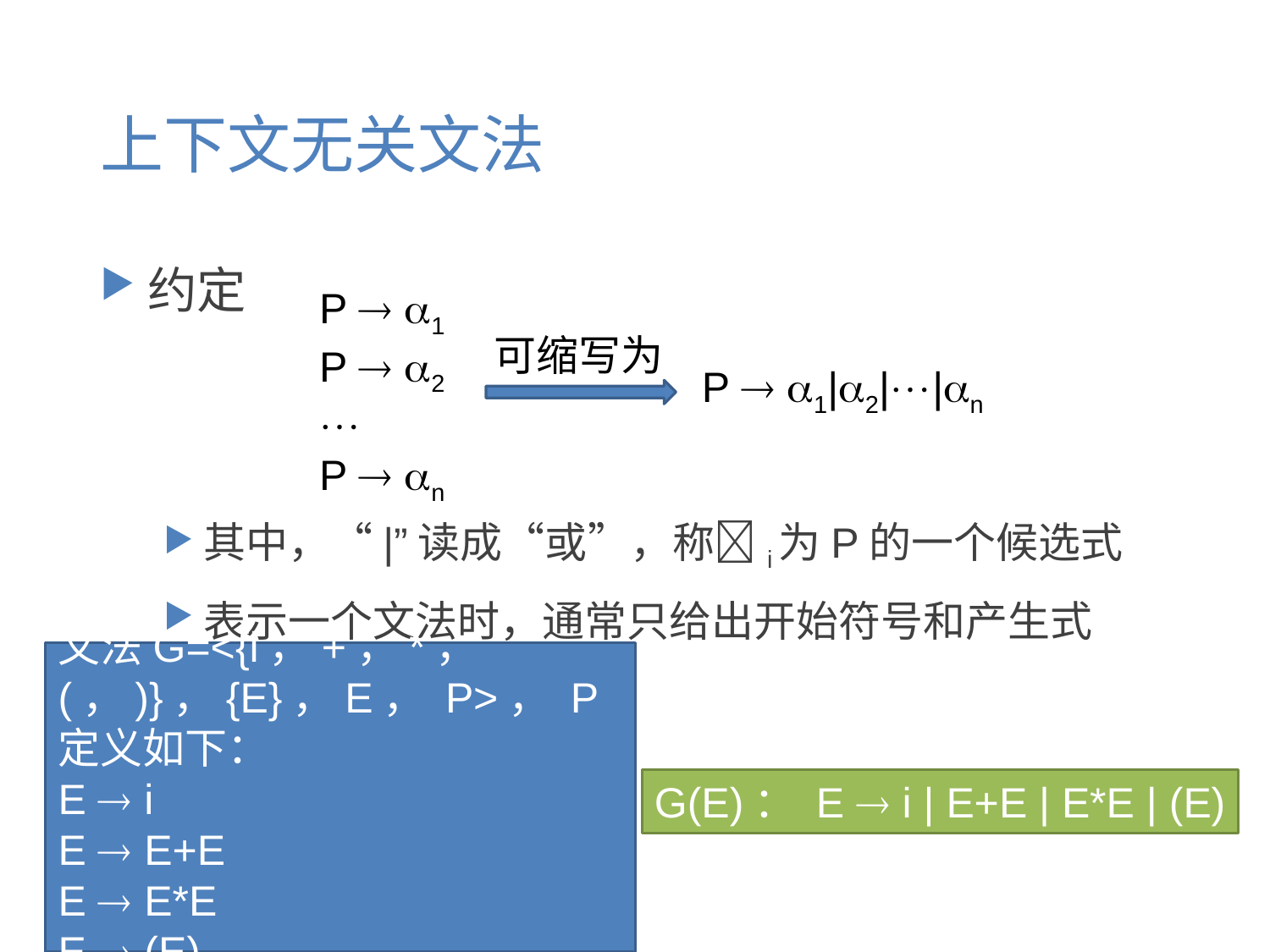

# 上下文无关文法
约定

其中，“|”读成“或”，称αi为P的一个候选式
表示一个文法时，通常只给出开始符号和产生式
P → α1
P → α2
…
P → αn
可缩写为

P → α1|α2|…|αn
文法G=<{i，+，*，(，)}，{E}，E， P>， P定义如下：
E → i
E → E+E
E → E*E
E → (E)
G(E)： E → i | E+E | E*E | (E)